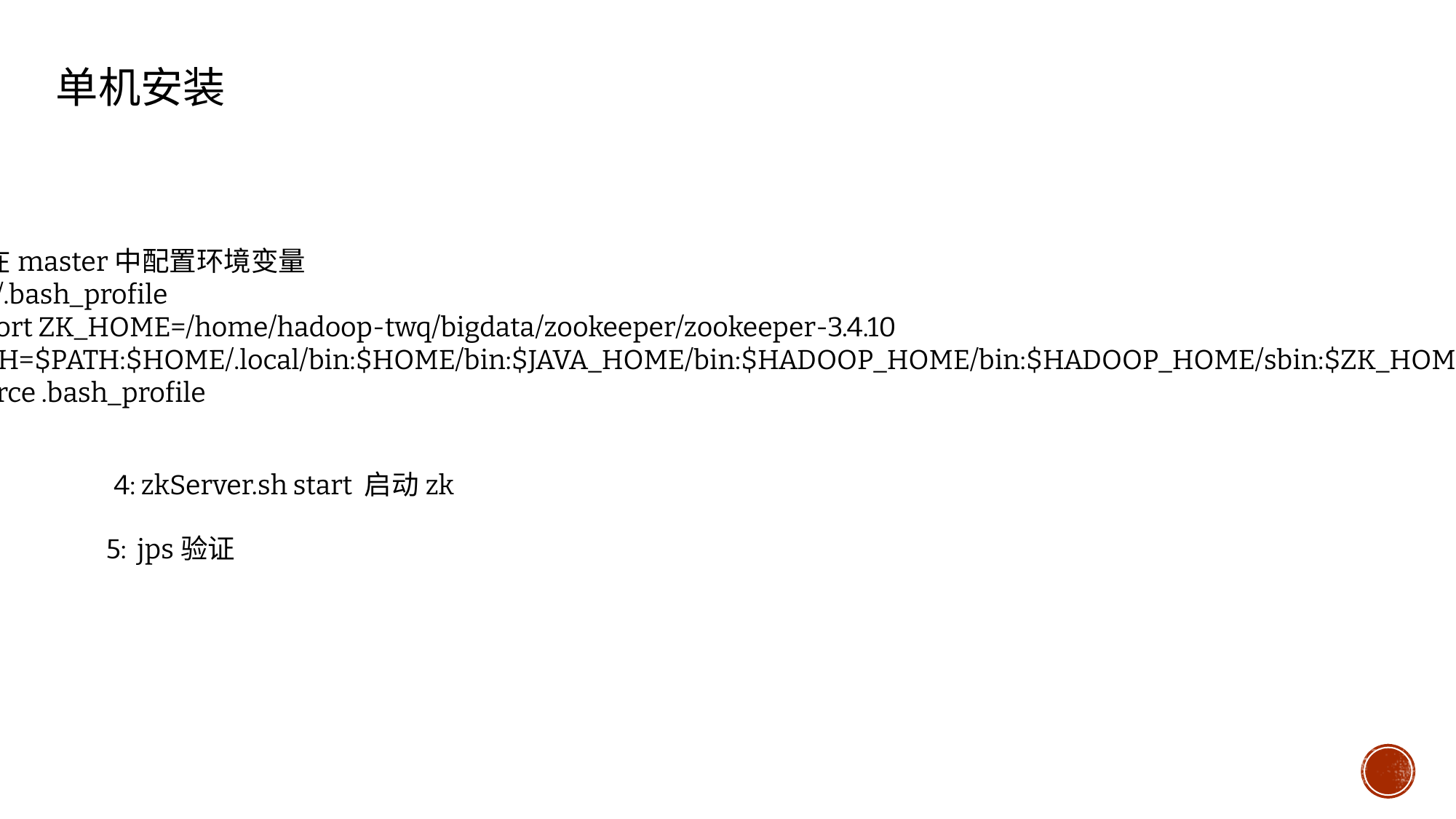

单机安装
3: 在master中配置环境变量
vi ~/.bash_profile
export ZK_HOME=/home/hadoop-twq/bigdata/zookeeper/zookeeper-3.4.10
PATH=$PATH:$HOME/.local/bin:$HOME/bin:$JAVA_HOME/bin:$HADOOP_HOME/bin:$HADOOP_HOME/sbin:$ZK_HOME/bin
source .bash_profile
4: zkServer.sh start 启动zk
5:  jps验证